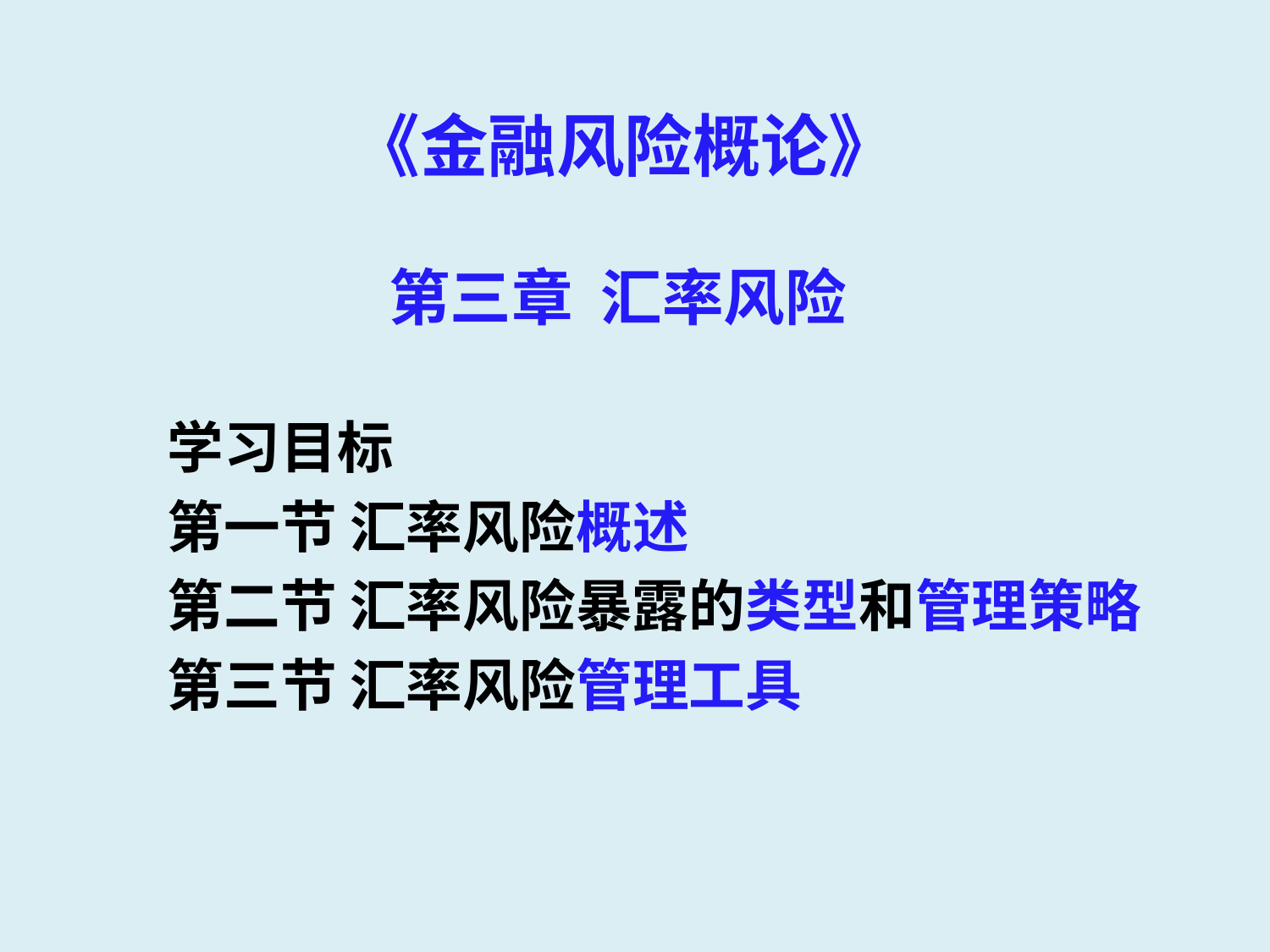

# 《金融风险概论》 第三章  汇率风险
学习目标
第一节 汇率风险概述
第二节 汇率风险暴露的类型和管理策略
第三节 汇率风险管理工具